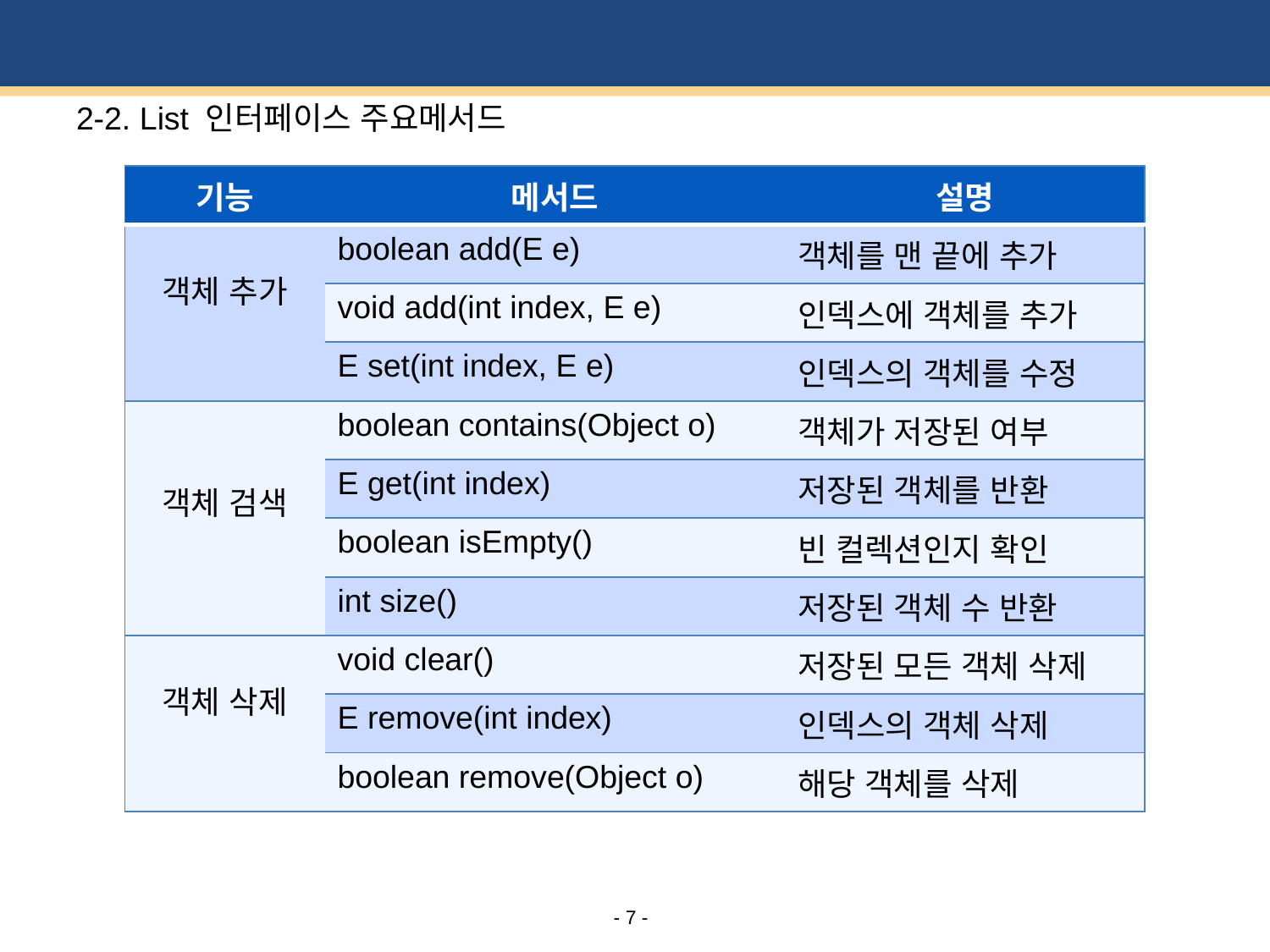

# 2-2. List 인터페이스 주요메서드
| 기능 | 메서드 | 설명 |
| --- | --- | --- |
| 객체 추가 | boolean add(E e) | 객체를 맨 끝에 추가 |
|  | void add(int index, E e) | 인덱스에 객체를 추가 |
|  | E set(int index, E e) | 인덱스의 객체를 수정 |
| 객체 검색 | boolean contains(Object o) | 객체가 저장된 여부 |
|  | E get(int index) | 저장된 객체를 반환 |
|  | boolean isEmpty() | 빈 컬렉션인지 확인 |
|  | int size() | 저장된 객체 수 반환 |
| 객체 삭제 | void clear() | 저장된 모든 객체 삭제 |
|  | E remove(int index) | 인덱스의 객체 삭제 |
|  | boolean remove(Object o) | 해당 객체를 삭제 |